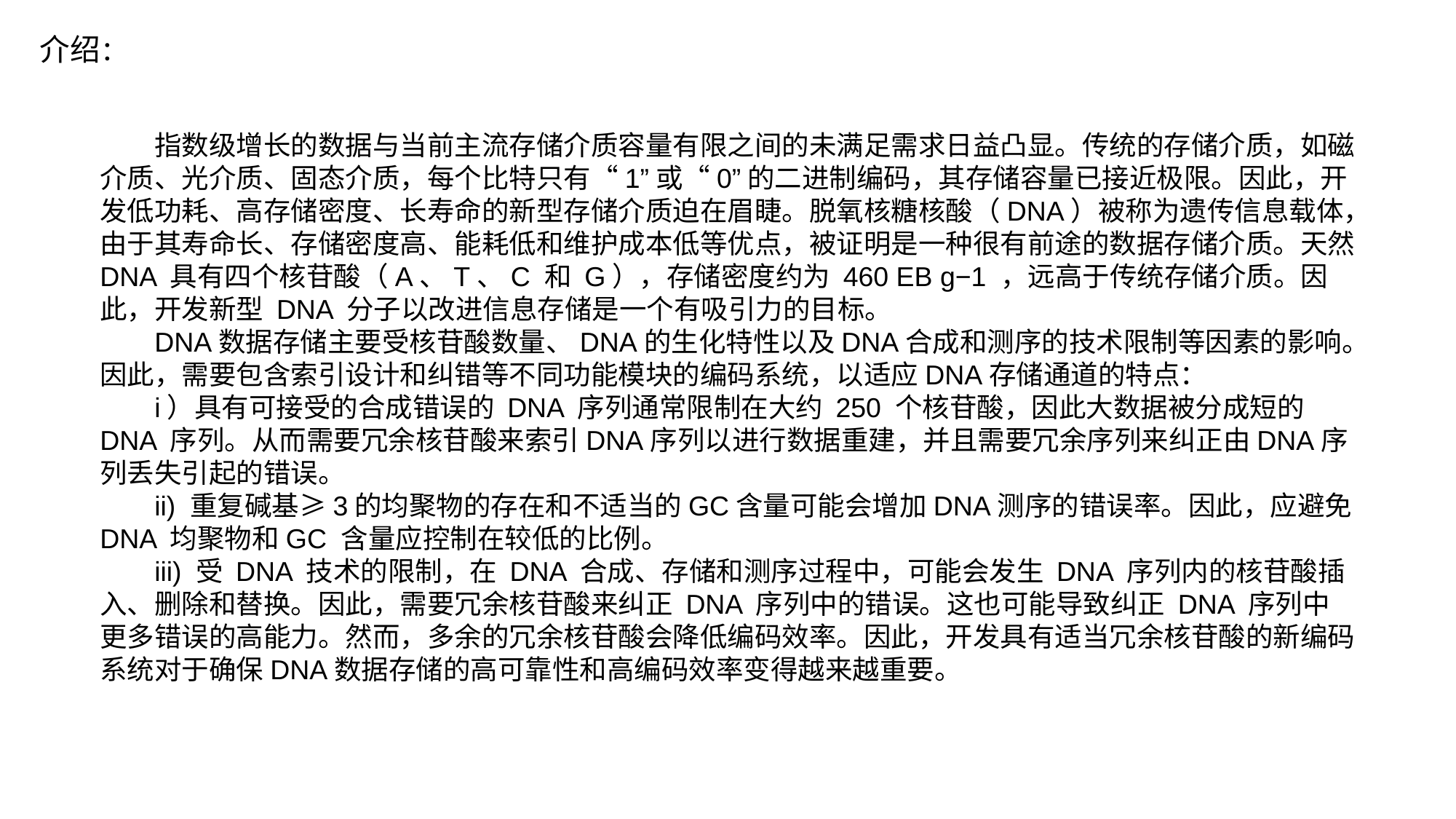

介绍：
指数级增长的数据与当前主流存储介质容量有限之间的未满足需求日益凸显。传统的存储介质，如磁介质、光介质、固态介质，每个比特只有“1”或“0”的二进制编码，其存储容量已接近极限。因此，开发低功耗、高存储密度、长寿命的新型存储介质迫在眉睫。脱氧核糖核酸（DNA）被称为遗传信息载体，由于其寿命长、存储密度高、能耗低和维护成本低等优点，被证明是一种很有前途的数据存储介质。天然 DNA 具有四个核苷酸（A、T、C 和 G），存储密度约为 460 EB g−1 ，远高于传统存储介质。因此，开发新型 DNA 分子以改进信息存储是一个有吸引力的目标。
DNA数据存储主要受核苷酸数量、DNA的生化特性以及DNA合成和测序的技术限制等因素的影响。因此，需要包含索引设计和纠错等不同功能模块的编码系统，以适应DNA存储通道的特点：
i）具有可接受的合成错误的 DNA 序列通常限制在大约 250 个核苷酸，因此大数据被分成短的 DNA 序列。从而需要冗余核苷酸来索引DNA序列以进行数据重建，并且需要冗余序列来纠正由DNA序列丢失引起的错误。
ii) 重复碱基≥3的均聚物的存在和不适当的GC含量可能会增加DNA测序的错误率。因此，应避免 DNA 均聚物和GC 含量应控制在较低的比例。
iii) 受 DNA 技术的限制，在 DNA 合成、存储和测序过程中，可能会发生 DNA 序列内的核苷酸插入、删除和替换。因此，需要冗余核苷酸来纠正 DNA 序列中的错误。这也可能导致纠正 DNA 序列中更多错误的高能力。然而，多余的冗余核苷酸会降低编码效率。因此，开发具有适当冗余核苷酸的新编码系统对于确保DNA数据存储的高可靠性和高编码效率变得越来越重要。